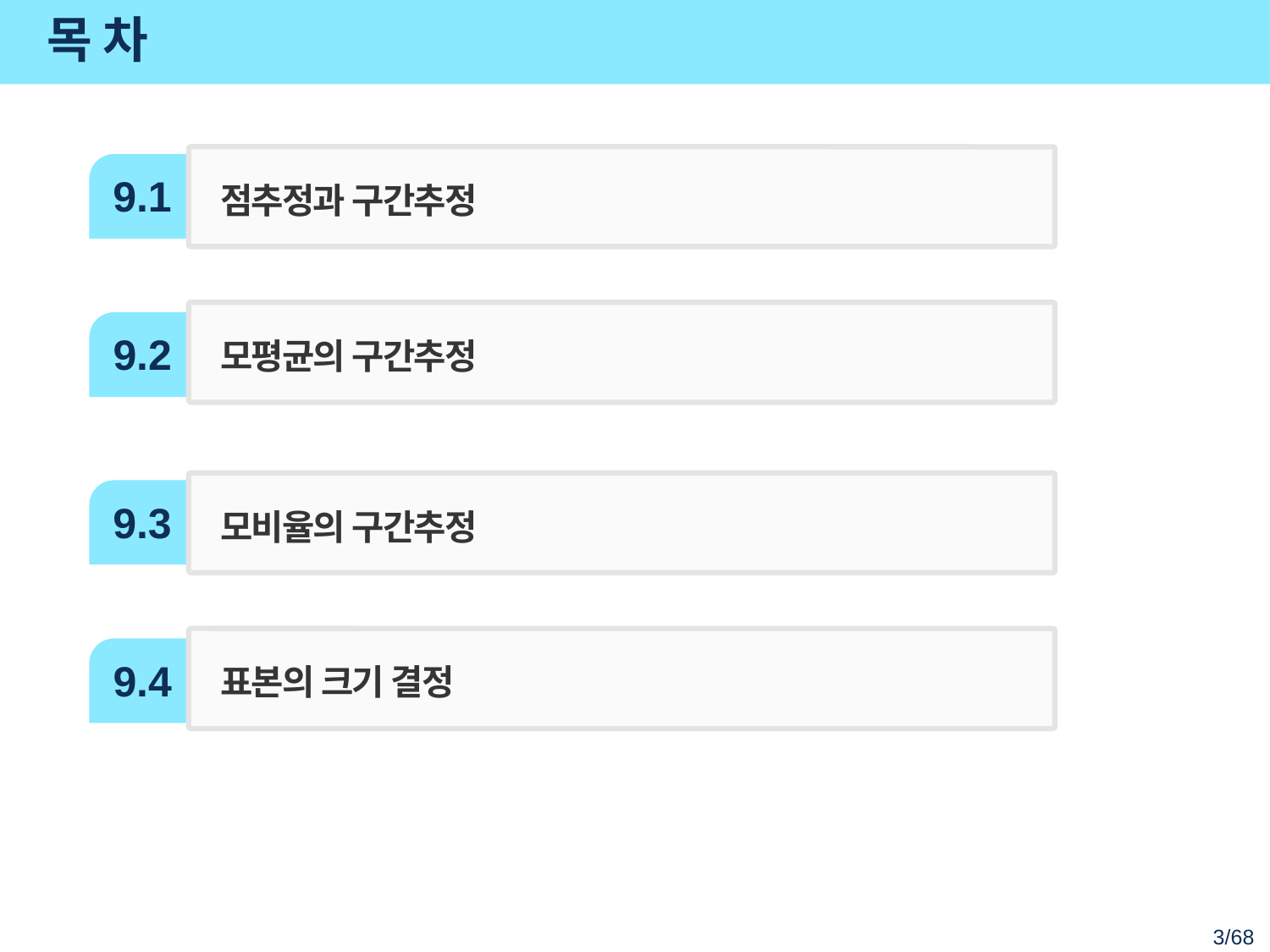

# 목 차

9.1
점추정과 구간추정

모평균의 구간추정
9.2

9.3
모비율의 구간추정

표본의 크기 결정
9.4